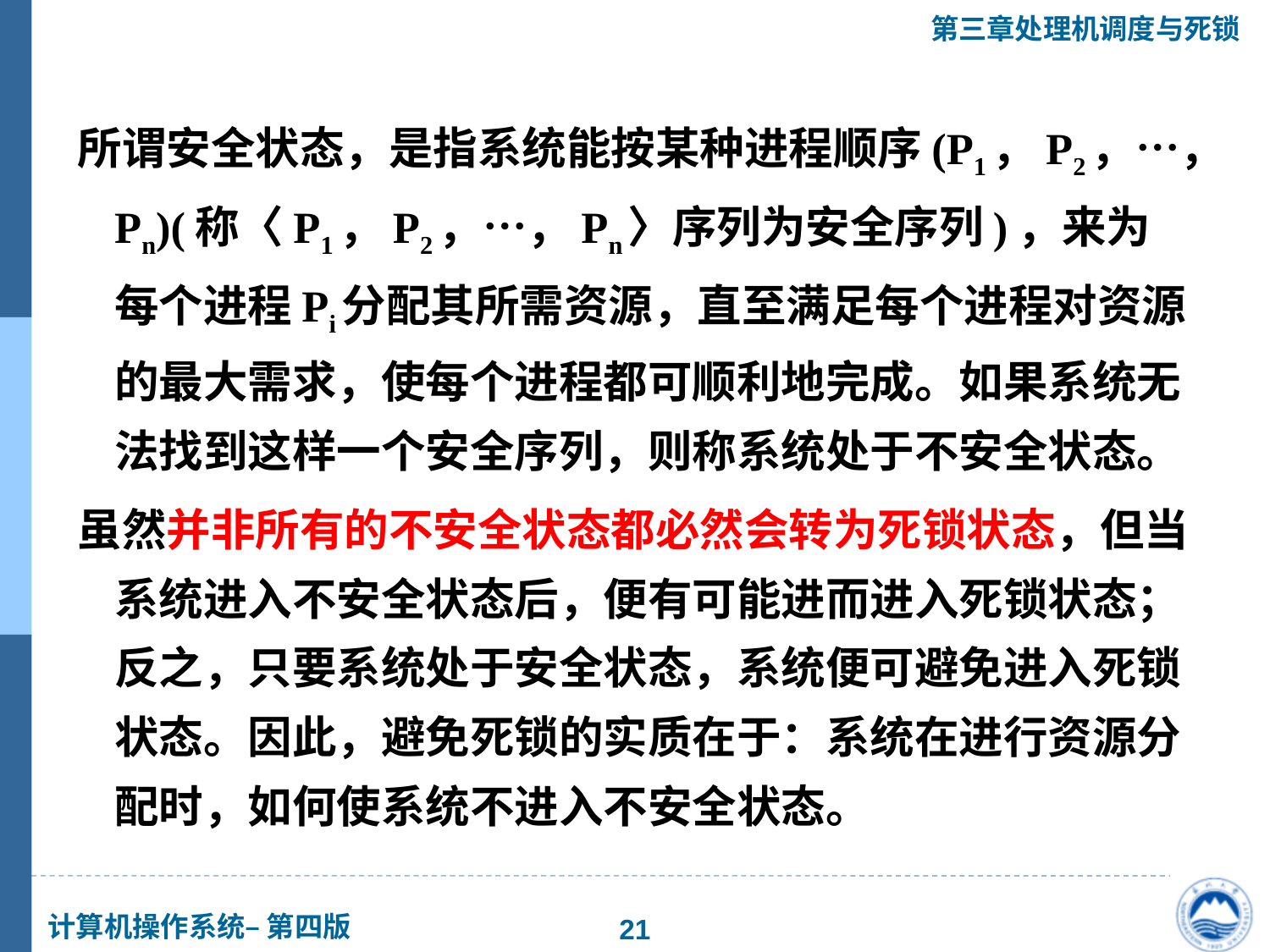

所谓安全状态，是指系统能按某种进程顺序(P1，P2，…，Pn)(称〈P1，P2，…，Pn〉序列为安全序列)，来为每个进程Pi分配其所需资源，直至满足每个进程对资源的最大需求，使每个进程都可顺利地完成。如果系统无法找到这样一个安全序列，则称系统处于不安全状态。
虽然并非所有的不安全状态都必然会转为死锁状态，但当系统进入不安全状态后，便有可能进而进入死锁状态；反之，只要系统处于安全状态，系统便可避免进入死锁状态。因此，避免死锁的实质在于：系统在进行资源分配时，如何使系统不进入不安全状态。